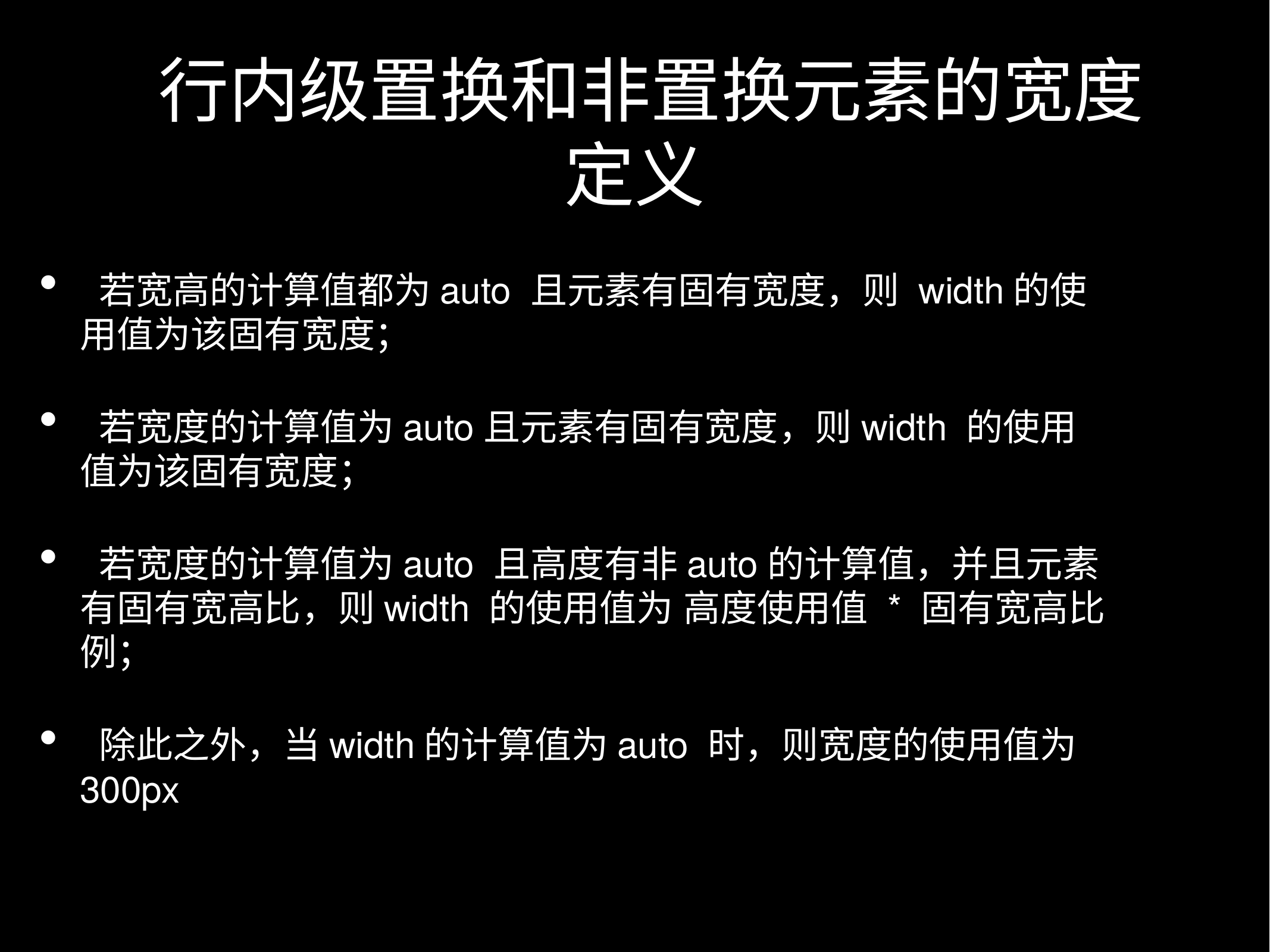

# 行内级置换和非置换元素的宽度定义
 若宽高的计算值都为auto 且元素有固有宽度，则 width的使用值为该固有宽度；
 若宽度的计算值为auto且元素有固有宽度，则width 的使用值为该固有宽度；
 若宽度的计算值为auto 且高度有非auto的计算值，并且元素有固有宽高比，则width 的使用值为 高度使用值 * 固有宽高比例；
 除此之外，当width的计算值为auto 时，则宽度的使用值为300px